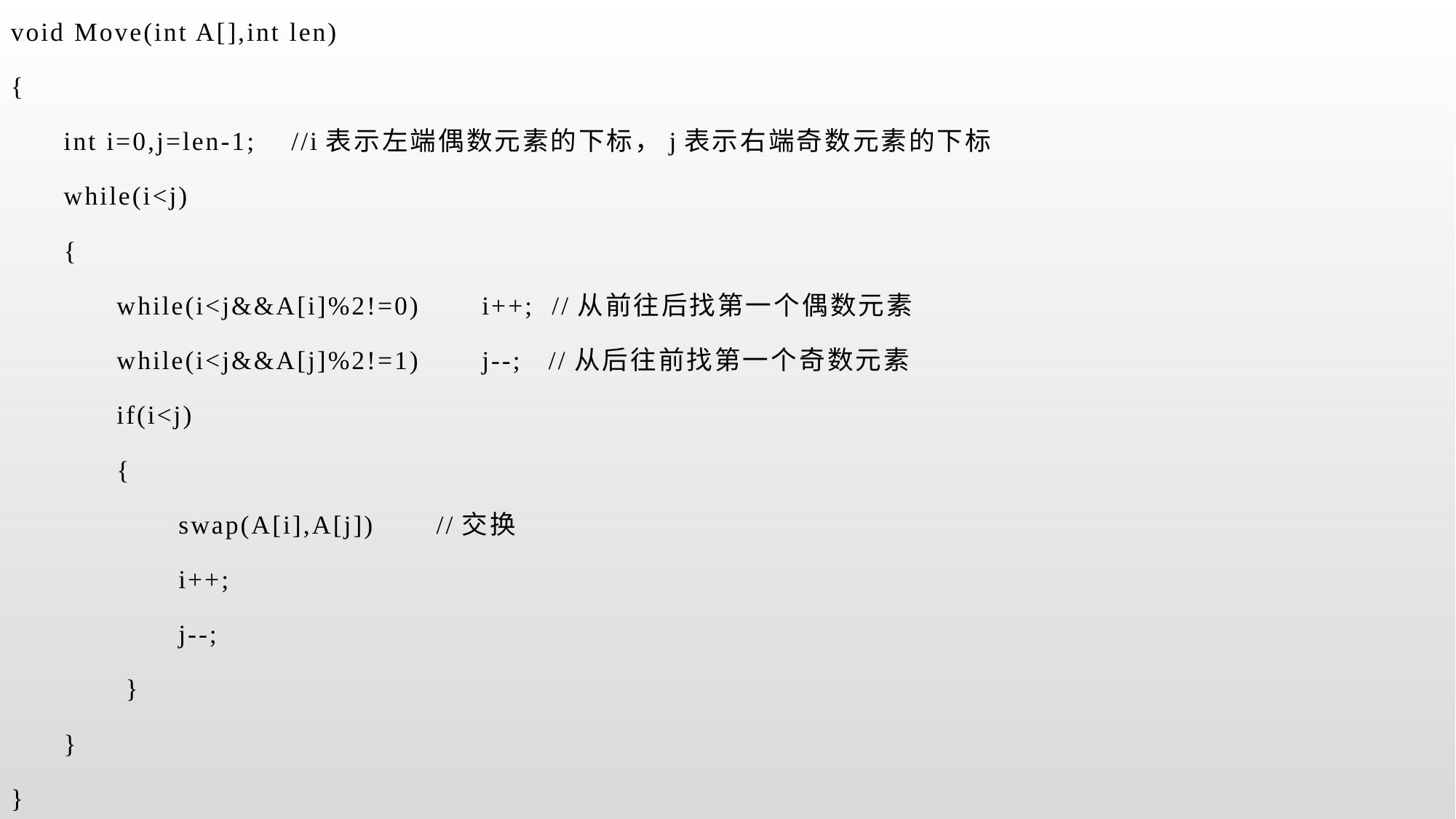

void Move(int A[],int len)
{
      int i=0,j=len-1;    //i表示左端偶数元素的下标，j表示右端奇数元素的下标
      while(i<j)
      {
            while(i<j&&A[i]%2!=0)       i++;  //从前往后找第一个偶数元素
            while(i<j&&A[j]%2!=1)       j--;   //从后往前找第一个奇数元素
            if(i<j)
            {
                   swap(A[i],A[j])       //交换
                   i++;
                   j--;
             }
      }
}